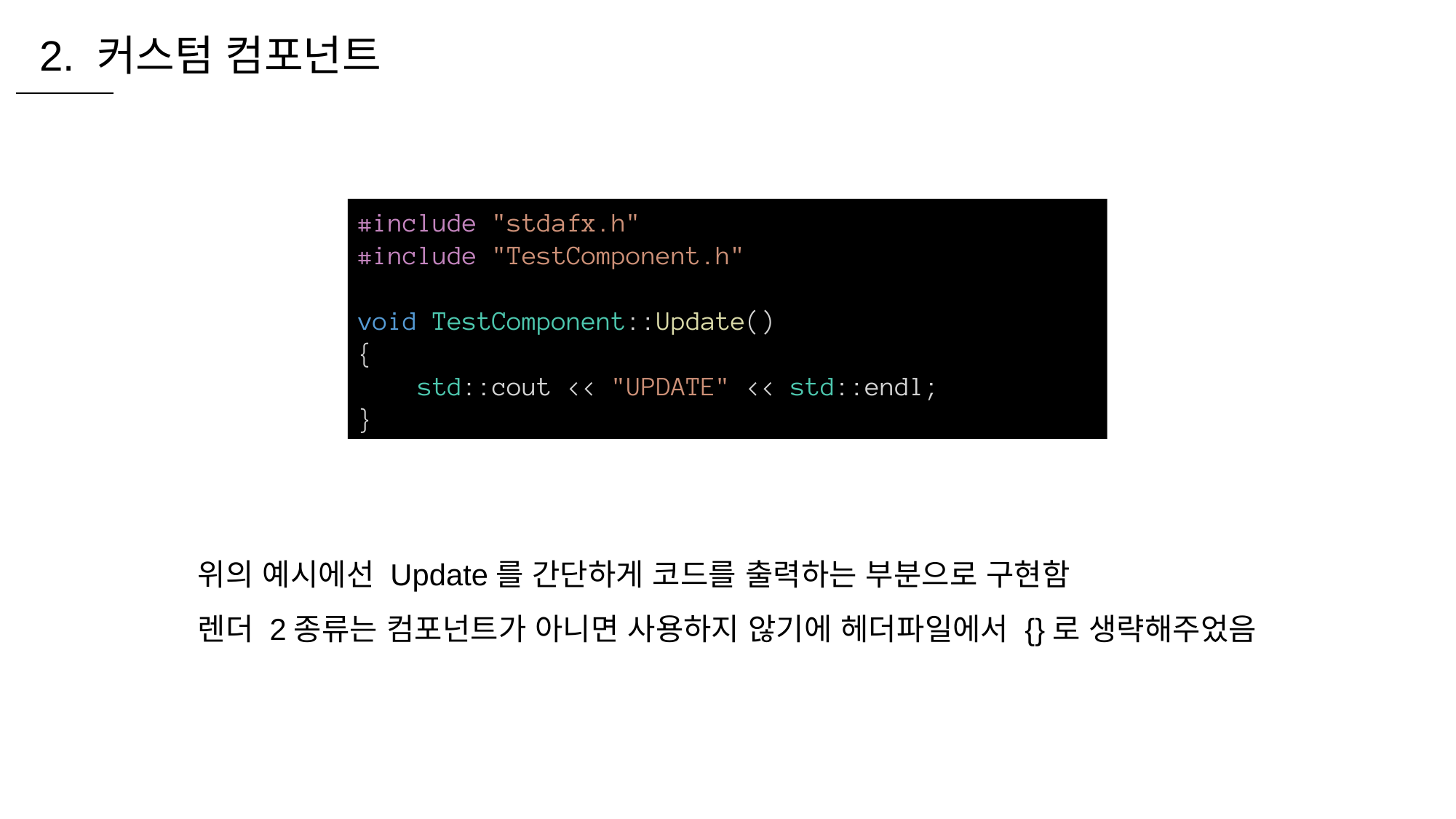

2. 커스텀 컴포넌트
#include "stdafx.h"
#include "TestComponent.h"
void TestComponent::Update()
{
    std::cout << "UPDATE" << std::endl;
}
위의 예시에선 Update를 간단하게 코드를 출력하는 부분으로 구현함
렌더 2종류는 컴포넌트가 아니면 사용하지 않기에 헤더파일에서 {}로 생략해주었음